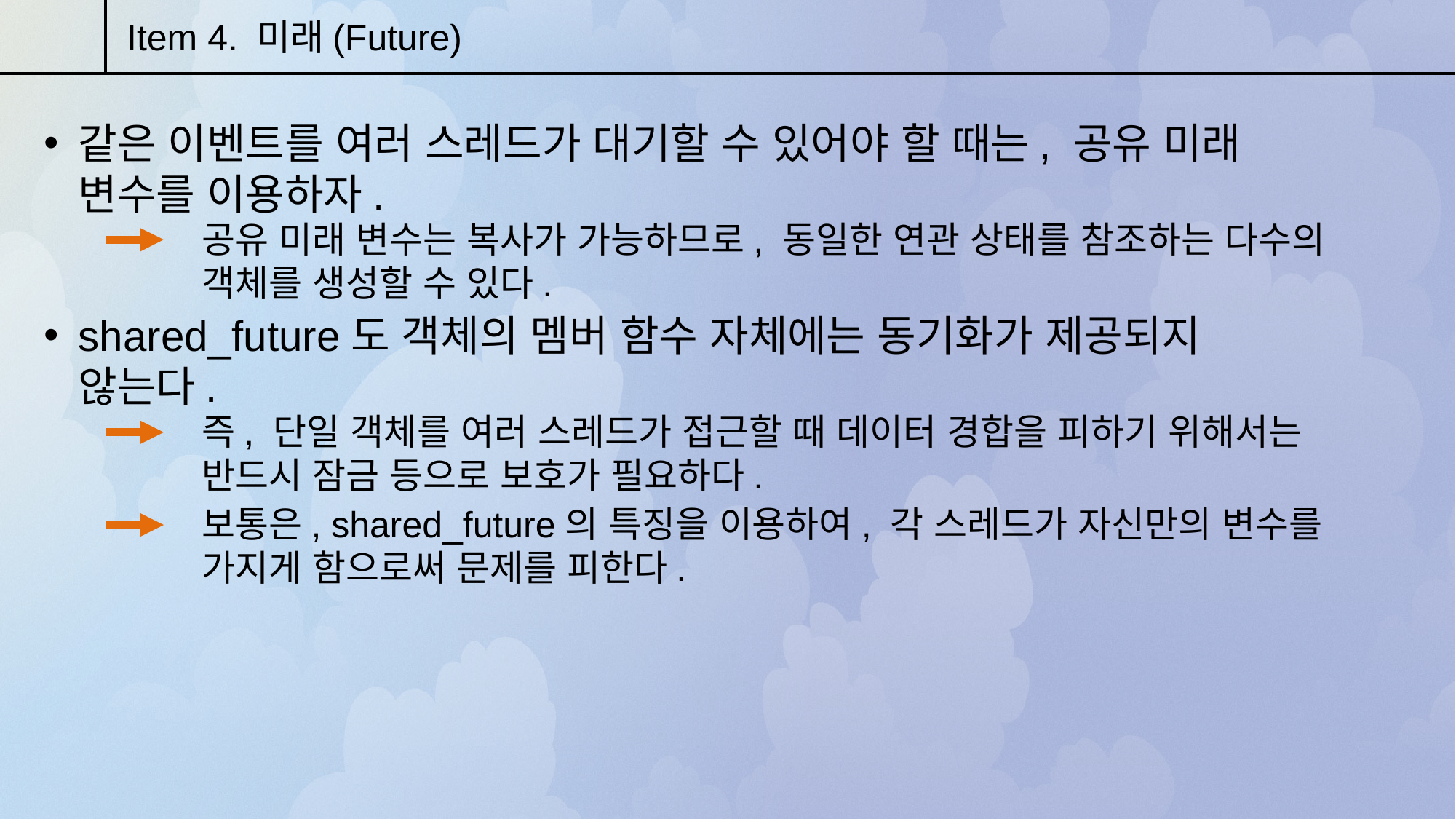

Item 4. 미래(Future)
같은 이벤트를 여러 스레드가 대기할 수 있어야 할 때는, 공유 미래 변수를 이용하자.
공유 미래 변수는 복사가 가능하므로, 동일한 연관 상태를 참조하는 다수의 객체를 생성할 수 있다.
shared_future도 객체의 멤버 함수 자체에는 동기화가 제공되지 않는다.
즉, 단일 객체를 여러 스레드가 접근할 때 데이터 경합을 피하기 위해서는 반드시 잠금 등으로 보호가 필요하다.
보통은, shared_future의 특징을 이용하여, 각 스레드가 자신만의 변수를 가지게 함으로써 문제를 피한다.